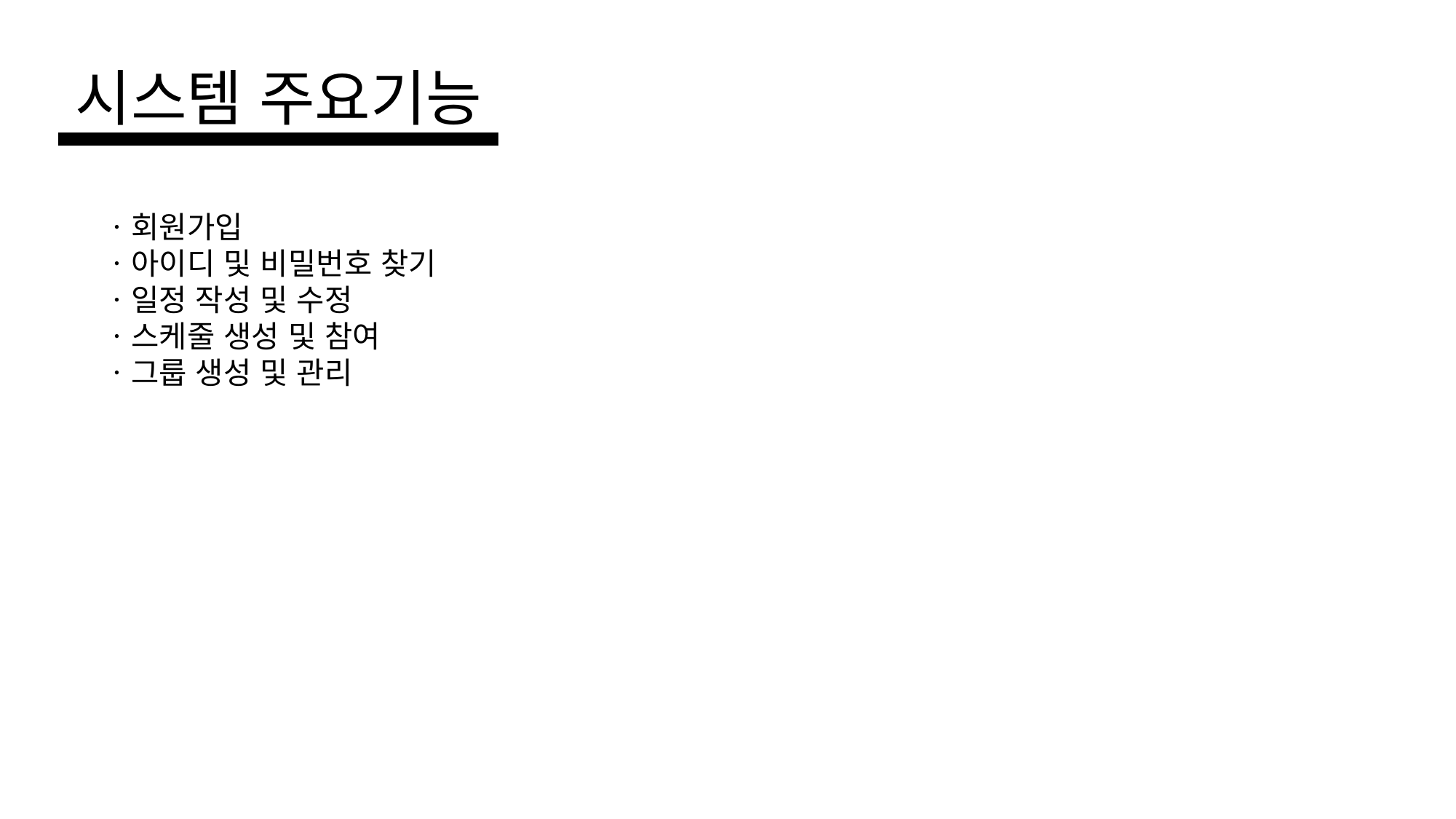

시스템 주요기능
ㆍ회원가입
ㆍ아이디 및 비밀번호 찾기
ㆍ일정 작성 및 수정
ㆍ스케줄 생성 및 참여
ㆍ그룹 생성 및 관리